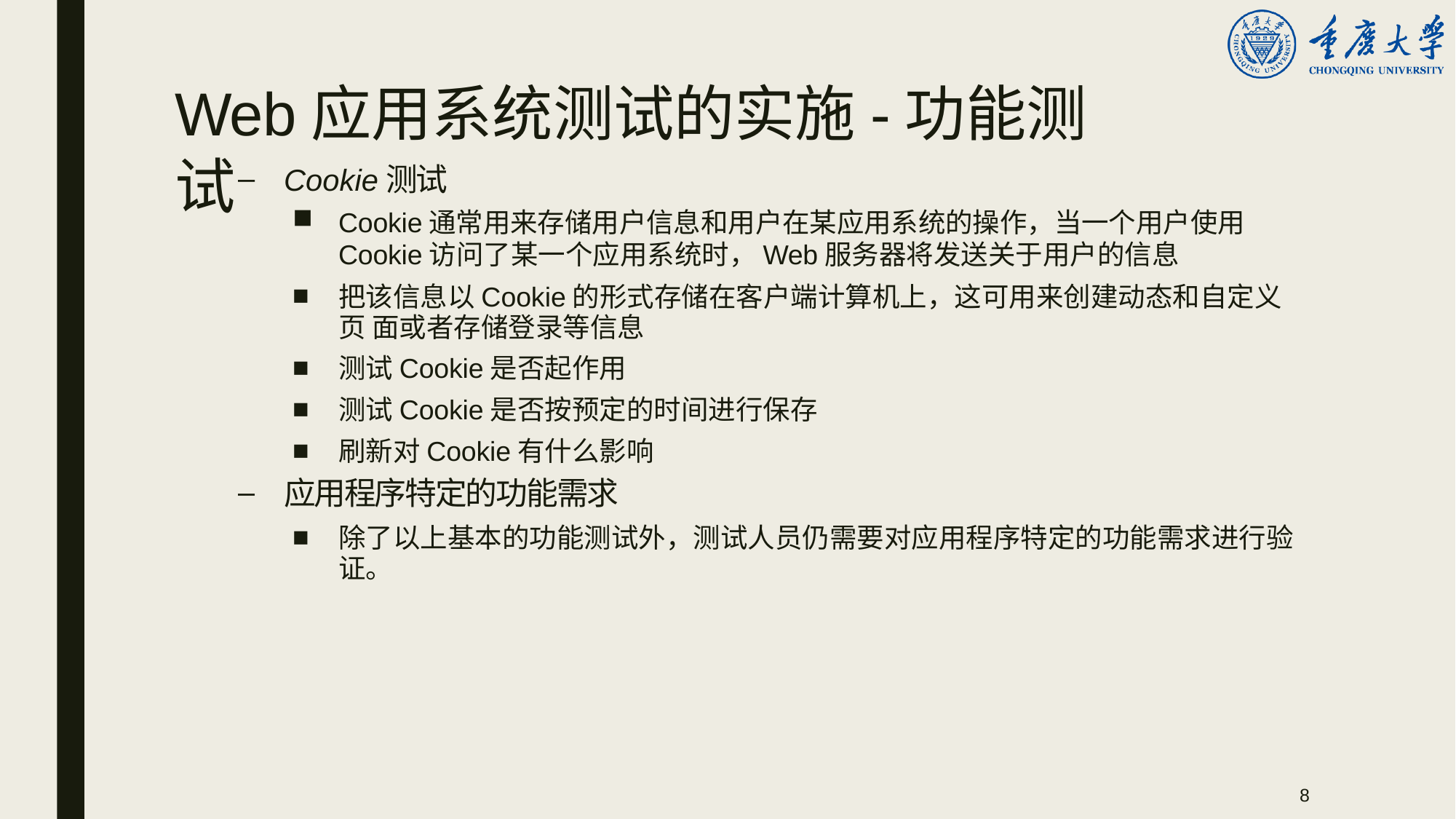

# Web应用系统测试的实施-功能测试
Cookie测试
Cookie通常用来存储用户信息和用户在某应用系统的操作，当一个用户使用
Cookie访问了某一个应用系统时，Web服务器将发送关于用户的信息
把该信息以Cookie的形式存储在客户端计算机上，这可用来创建动态和自定义页 面或者存储登录等信息
测试Cookie是否起作用
测试Cookie是否按预定的时间进行保存
刷新对Cookie有什么影响
应用程序特定的功能需求
除了以上基本的功能测试外，测试人员仍需要对应用程序特定的功能需求进行验 证。
8